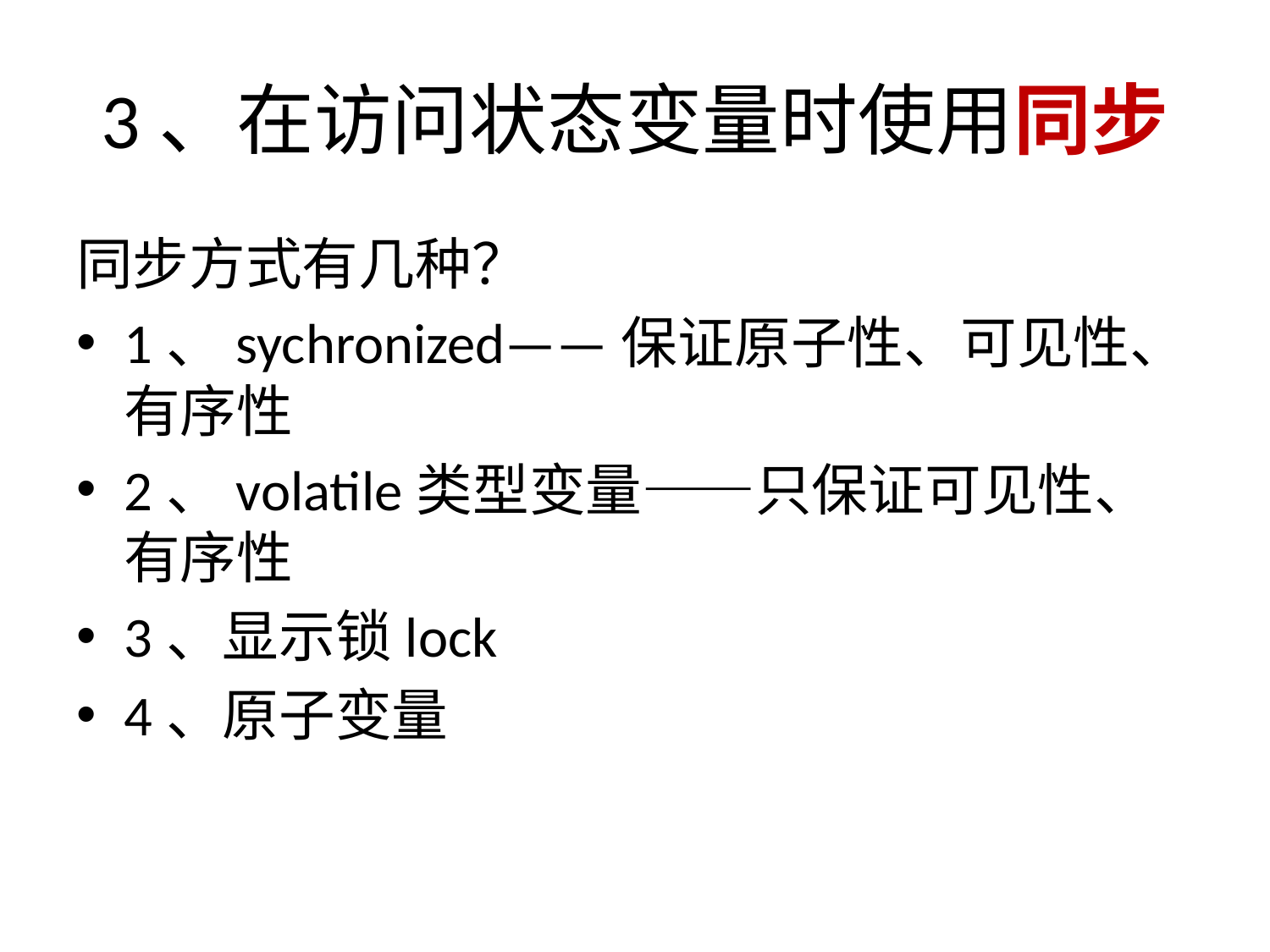

# 3、在访问状态变量时使用同步
同步方式有几种？
1、sychronized——保证原子性、可见性、有序性
2、volatile类型变量——只保证可见性、有序性
3、显示锁lock
4、原子变量